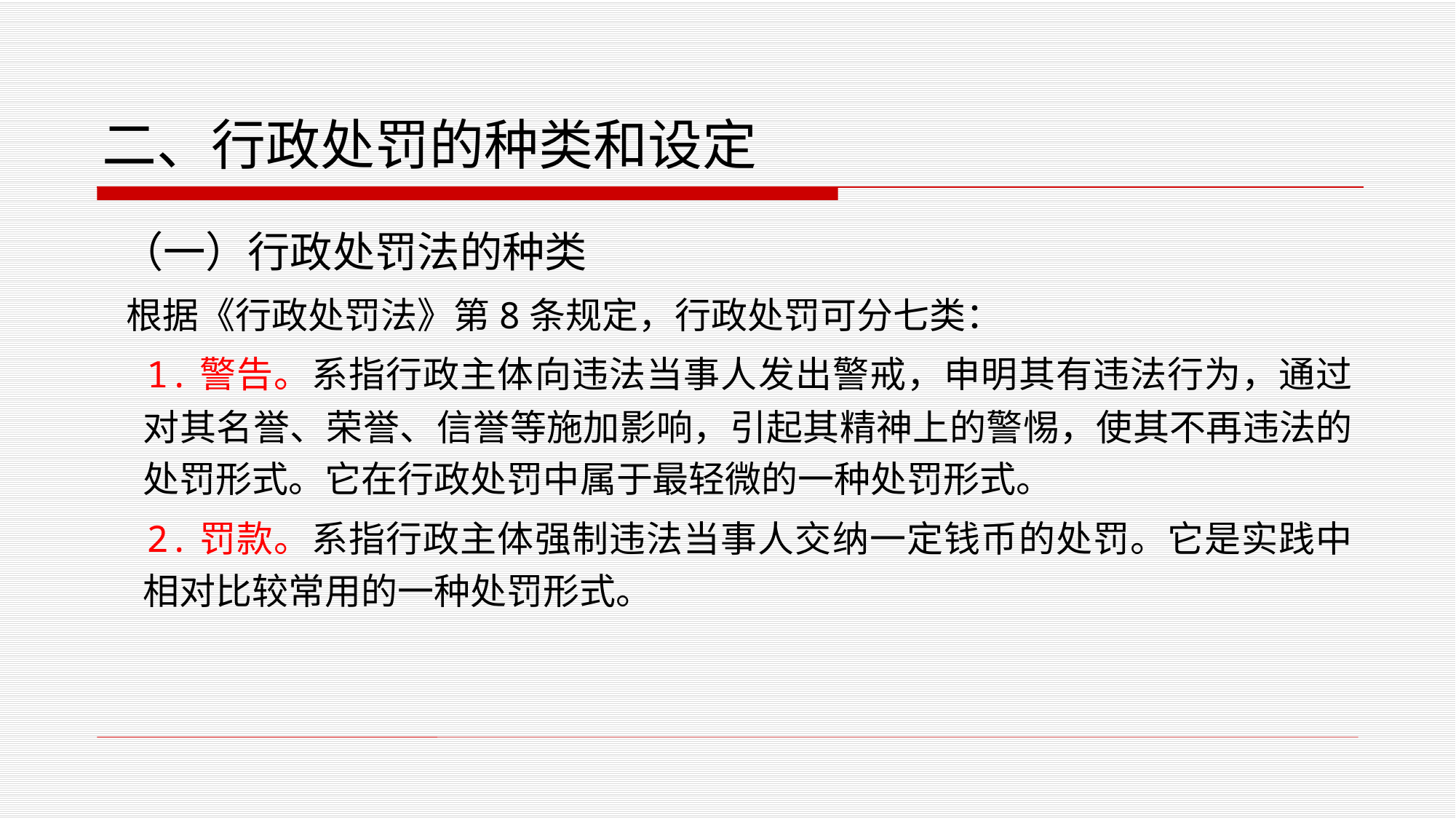

# 二、行政处罚的种类和设定
 （一）行政处罚法的种类
  根据《行政处罚法》第8条规定，行政处罚可分七类：
  1.警告。系指行政主体向违法当事人发出警戒，申明其有违法行为，通过对其名誉、荣誉、信誉等施加影响，引起其精神上的警惕，使其不再违法的处罚形式。它在行政处罚中属于最轻微的一种处罚形式。
  2.罚款。系指行政主体强制违法当事人交纳一定钱币的处罚。它是实践中相对比较常用的一种处罚形式。